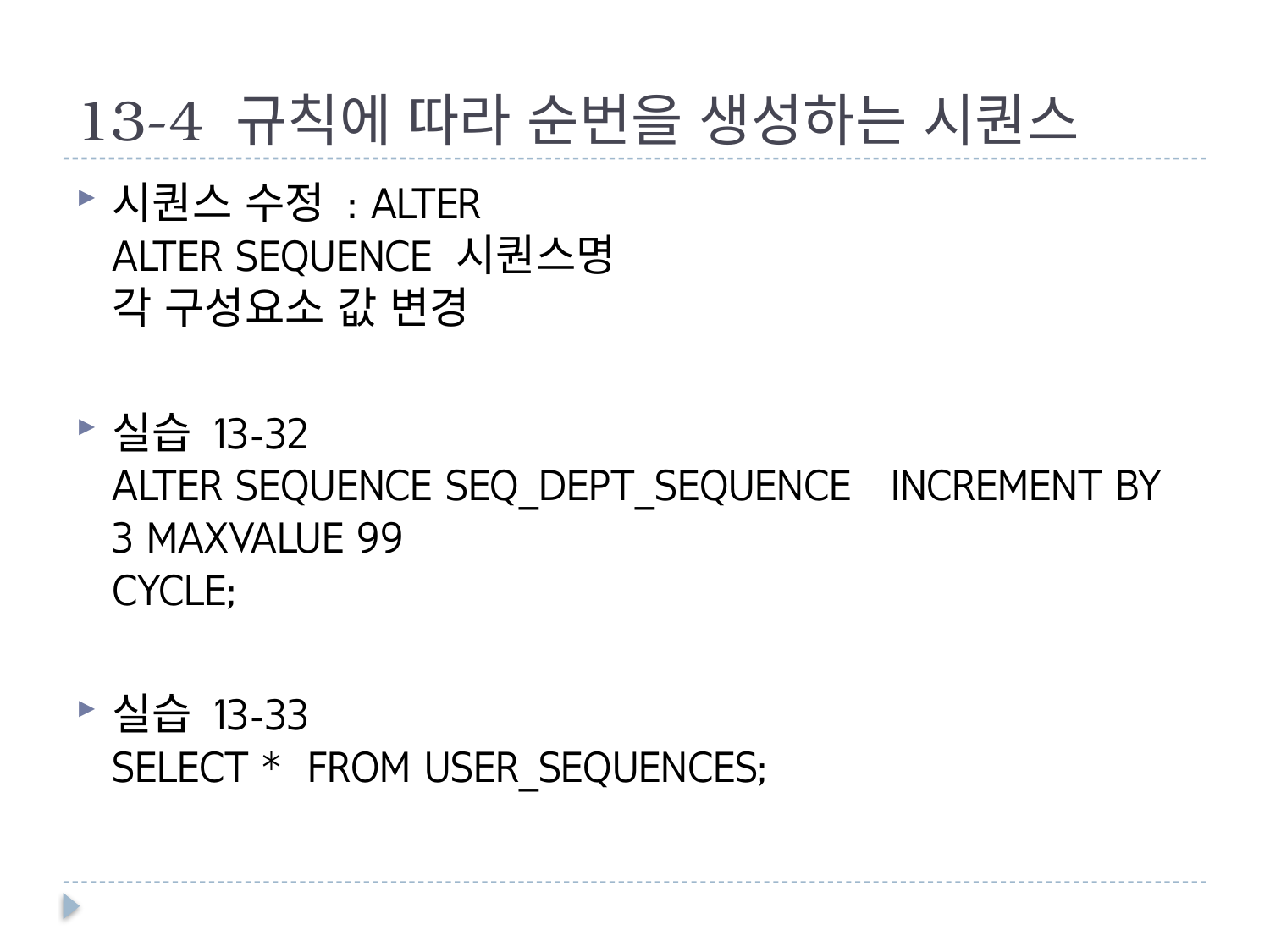

# 13-4 규칙에 따라 순번을 생성하는 시퀀스
시퀀스 수정 : ALTER
ALTER SEQUENCE 시퀀스명
각 구성요소 값 변경

실습 13-32
ALTER SEQUENCE SEQ_DEPT_SEQUENCE   INCREMENT BY 3 MAXVALUE 99
CYCLE;

실습 13-33
SELECT *  FROM USER_SEQUENCES;